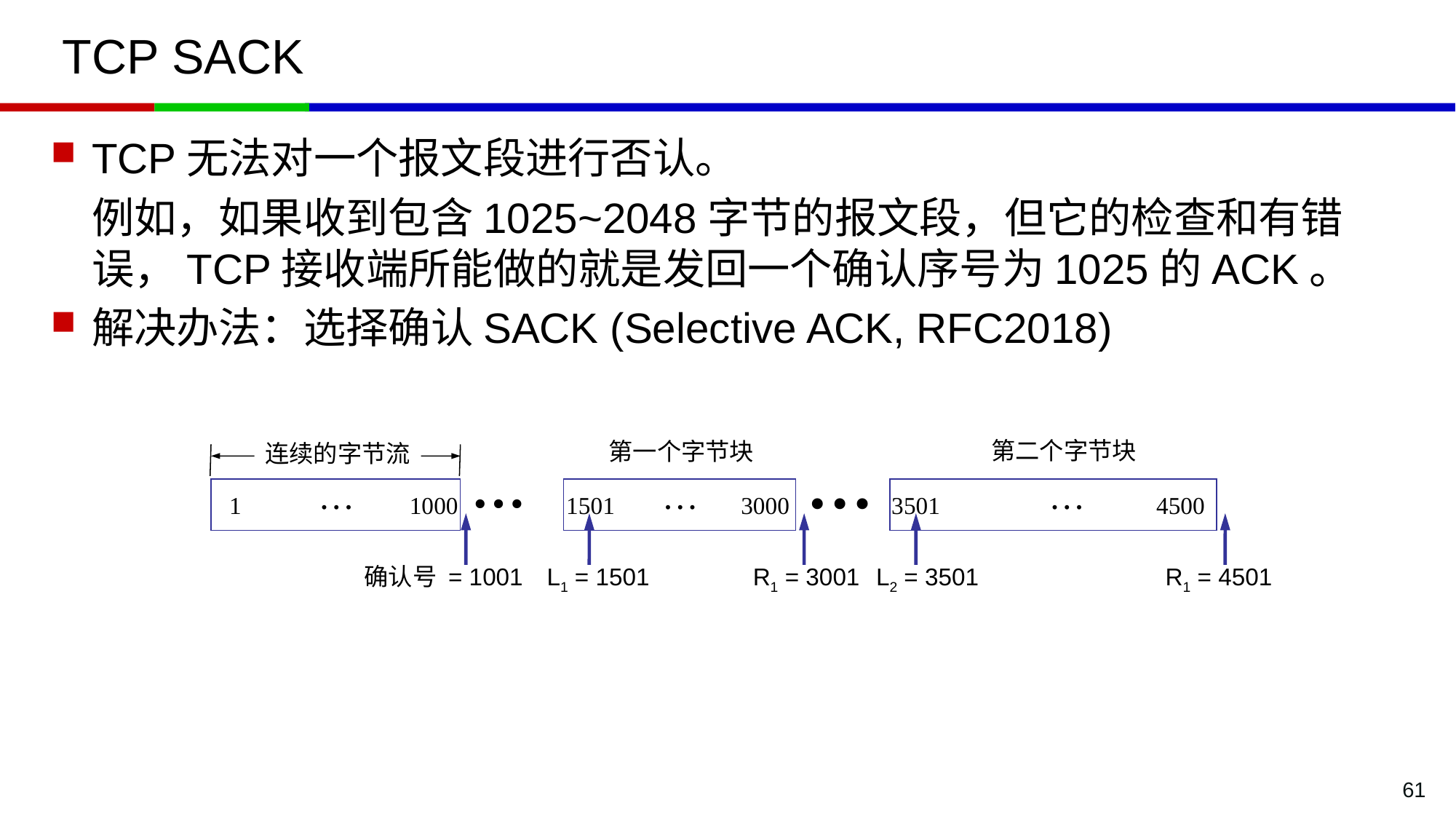

# TCP SACK
TCP无法对一个报文段进行否认。
	例如，如果收到包含1025~2048字节的报文段，但它的检查和有错误，TCP接收端所能做的就是发回一个确认序号为1025的ACK。
解决办法：选择确认SACK (Selective ACK, RFC2018)
第二个字节块
第一个字节块
连续的字节流
…

…

…
…
…

1                            1000                  1501                     3000                 3501                                    4500

确认号 = 1001
L1 = 1501
R1 = 3001
L2 = 3501
R1 = 4501
61